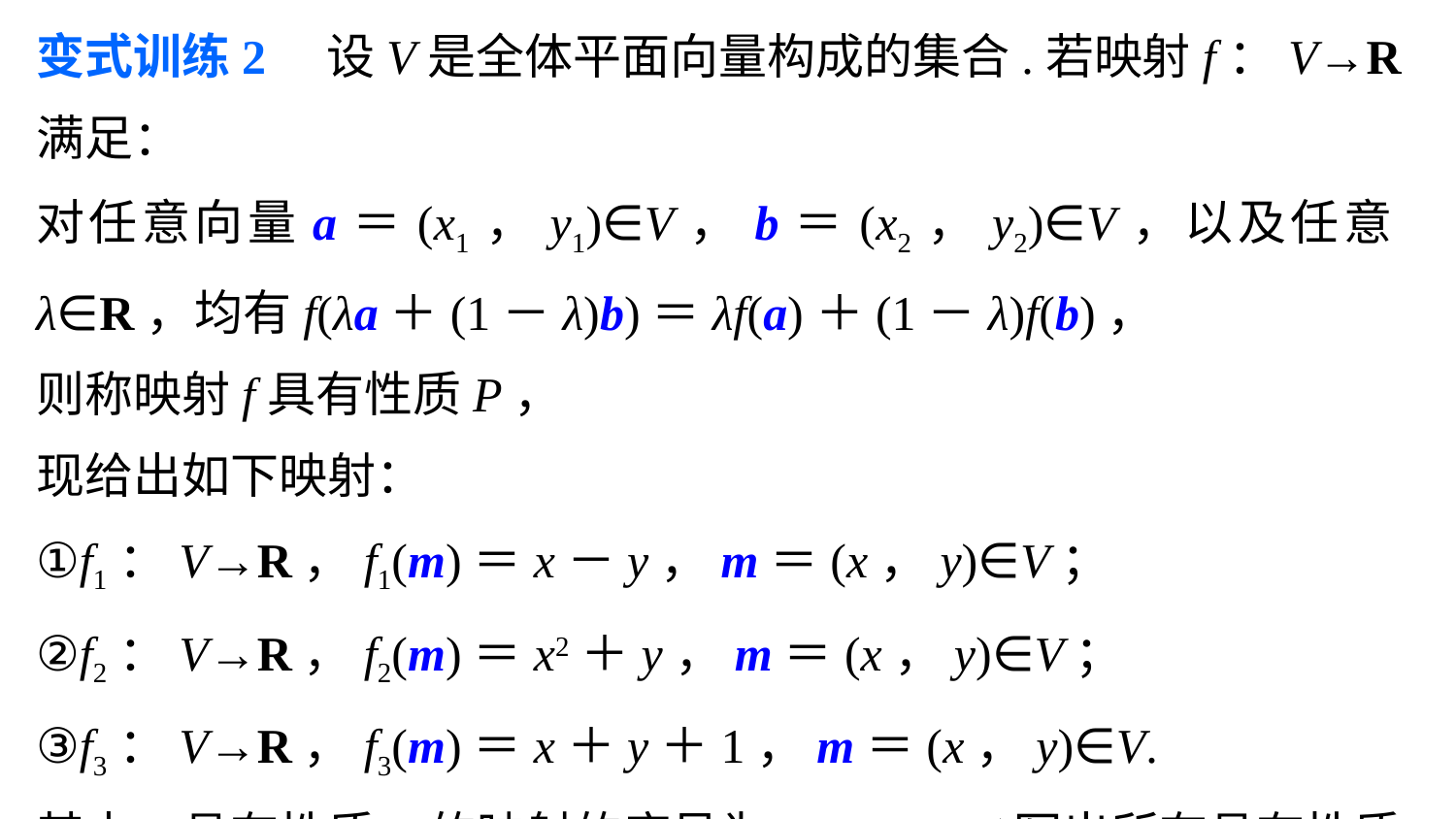

变式训练2　设V是全体平面向量构成的集合.若映射f：V→R满足：
对任意向量a＝(x1，y1)∈V，b＝(x2，y2)∈V，以及任意λ∈R，均有f(λa＋(1－λ)b)＝λf(a)＋(1－λ)f(b)，
则称映射f具有性质P，
现给出如下映射：
①f1：V→R，f1(m)＝x－y，m＝(x，y)∈V；
②f2：V→R，f2(m)＝x2＋y，m＝(x，y)∈V；
③f3：V→R，f3(m)＝x＋y＋1，m＝(x，y)∈V.
其中，具有性质P的映射的序号为________.(写出所有具有性质P的映射的序号)